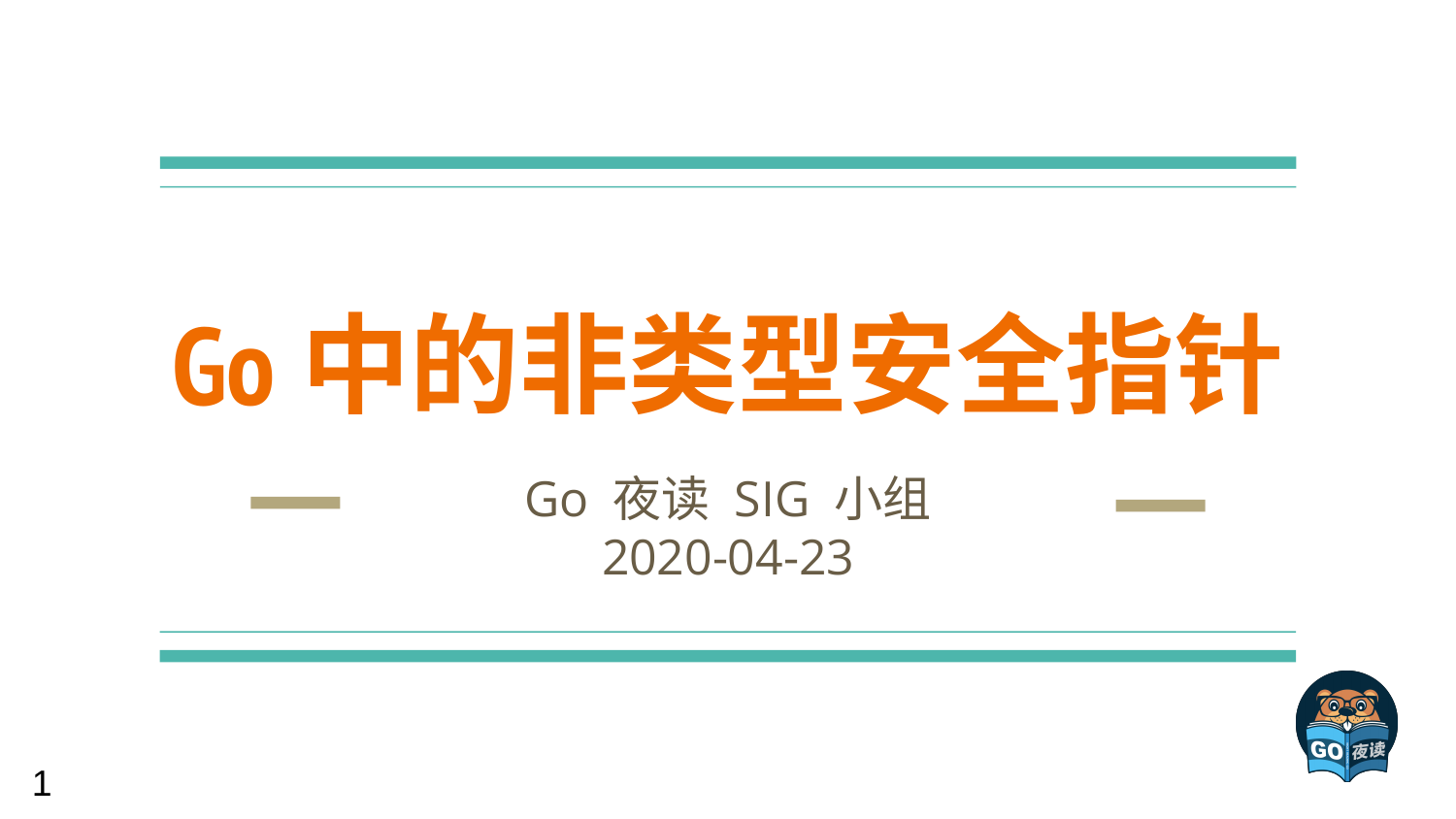

Go中的非类型安全指针
Go 夜读 SIG 小组
2020-04-23
1